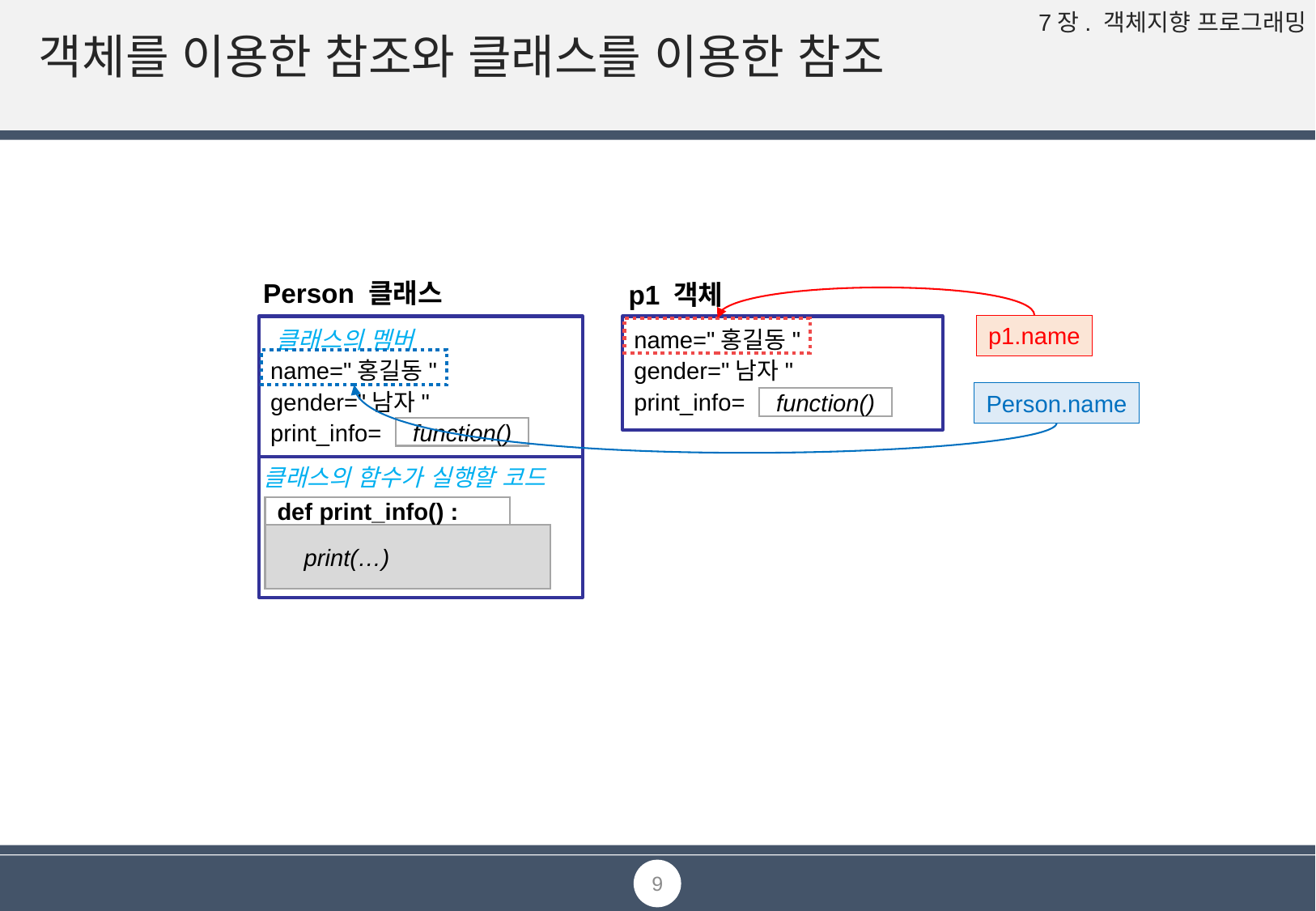

# 객체를 이용한 참조와 클래스를 이용한 참조

Person 클래스
p1 객체
 클래스의 멤버
 name="홍길동"
 gender="남자"
 print_info=
 name="홍길동"
 gender="남자"
 print_info=
클래스의 함수가 실행할 코드

p1.name

Person.name
function()
function()
def print_info() :
    print(…)
9